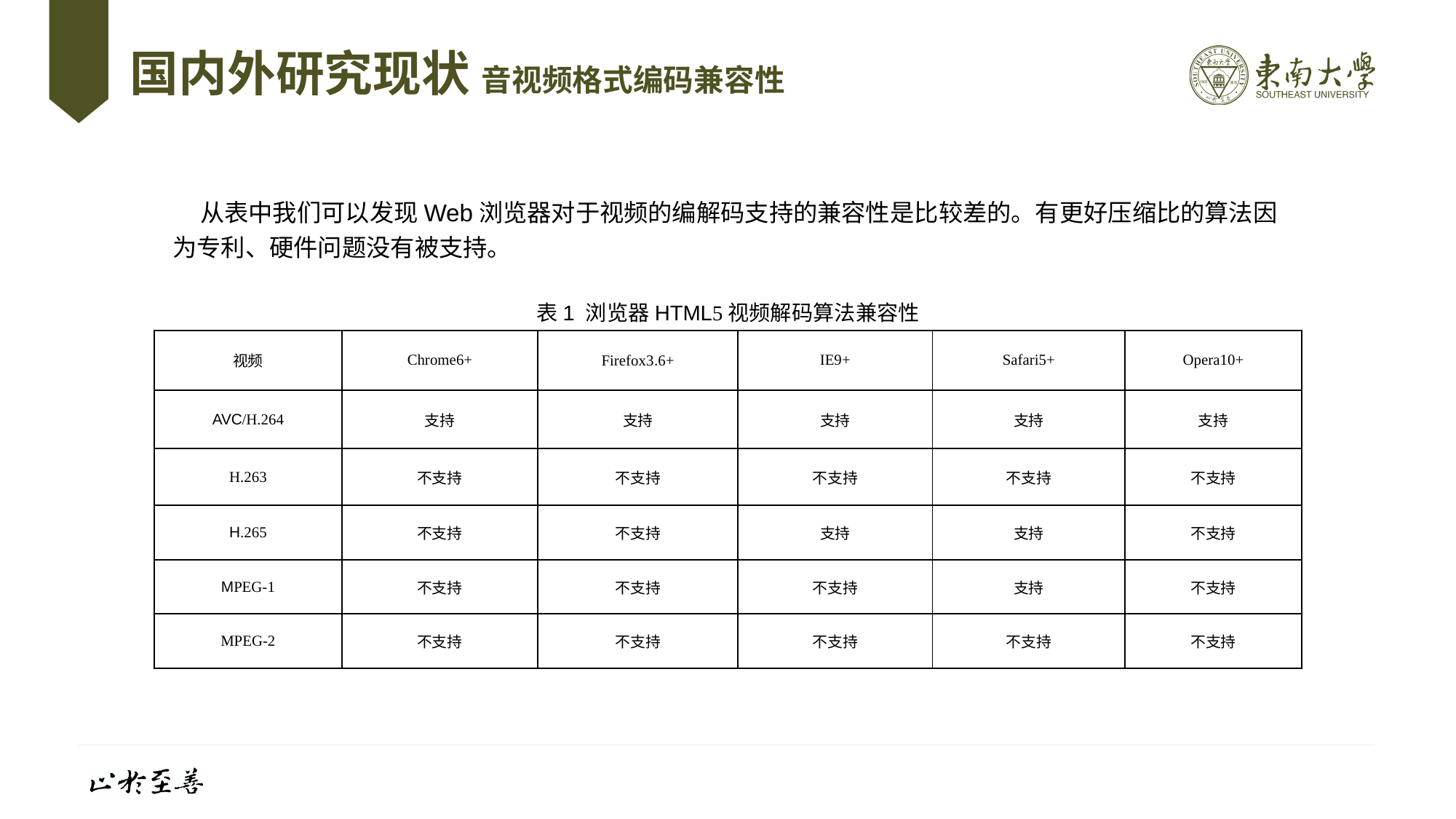

# 国内外研究现状 音视频格式编码兼容性
    从表中我们可以发现Web浏览器对于视频的编解码支持的兼容性是比较差的。有更好压缩比的算法因为专利、硬件问题没有被支持。
表1 浏览器HTML5视频解码算法兼容性
| 视频 | Chrome6+ | Firefox3.6+ | IE9+ | Safari5+ | Opera10+ |
| --- | --- | --- | --- | --- | --- |
| AVC/H.264 | 支持 | 支持 | 支持 | 支持 | 支持 |
| H.263 | 不支持 | 不支持 | 不支持 | 不支持 | 不支持 |
| H.265 | 不支持 | 不支持 | 支持 | 支持 | 不支持 |
| MPEG-1 | 不支持 | 不支持 | 不支持 | 支持 | 不支持 |
| MPEG-2 | 不支持 | 不支持 | 不支持 | 不支持 | 不支持 |
8